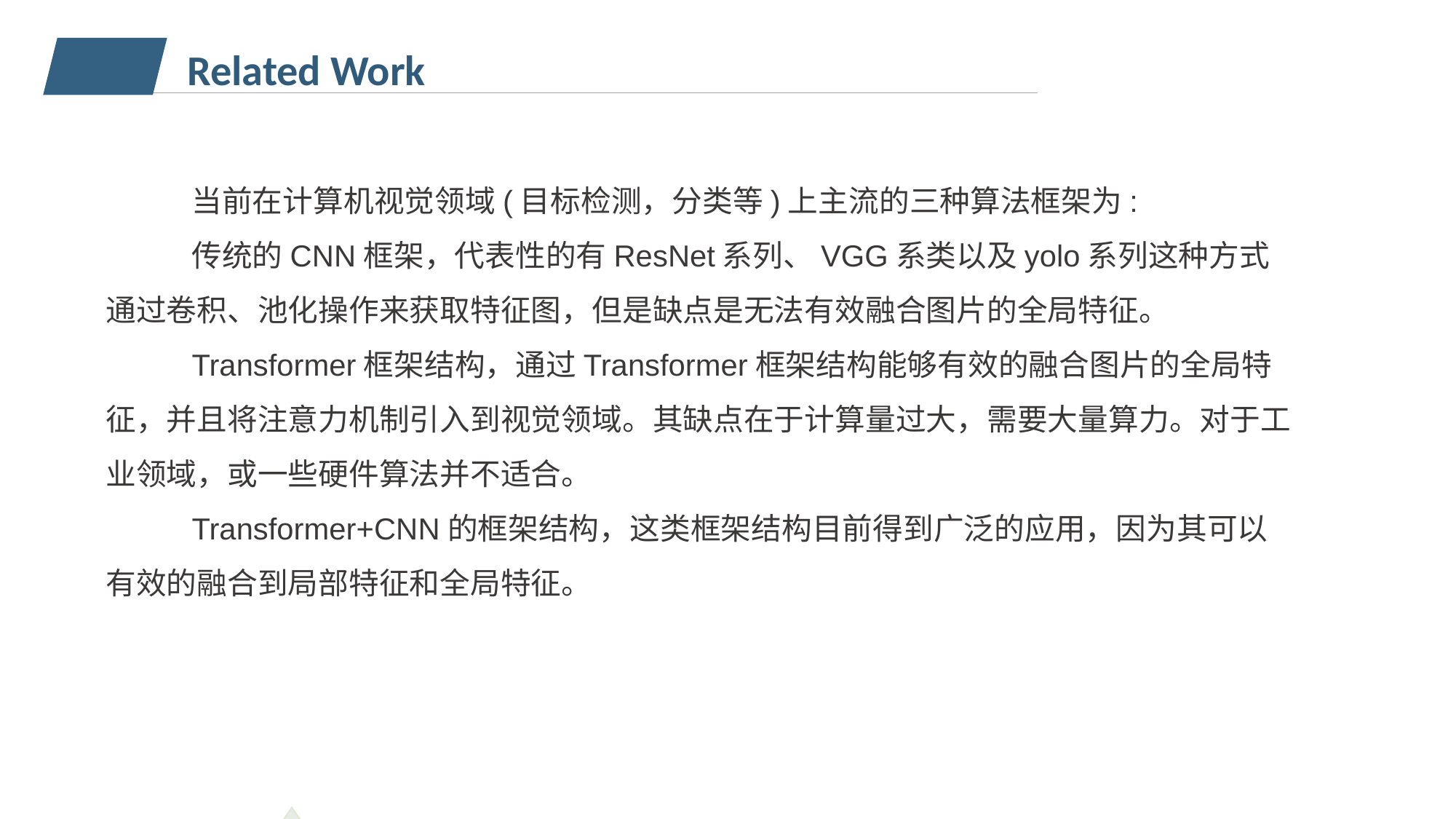

Related Work

当前在计算机视觉领域(目标检测，分类等)上主流的三种算法框架为:
传统的CNN框架，代表性的有ResNet系列、VGG系类以及yolo系列这种方式通过卷积、池化操作来获取特征图，但是缺点是无法有效融合图片的全局特征。
Transformer框架结构，通过Transformer框架结构能够有效的融合图片的全局特征，并且将注意力机制引入到视觉领域。其缺点在于计算量过大，需要大量算力。对于工业领域，或一些硬件算法并不适合。
Transformer+CNN的框架结构，这类框架结构目前得到广泛的应用，因为其可以有效的融合到局部特征和全局特征。